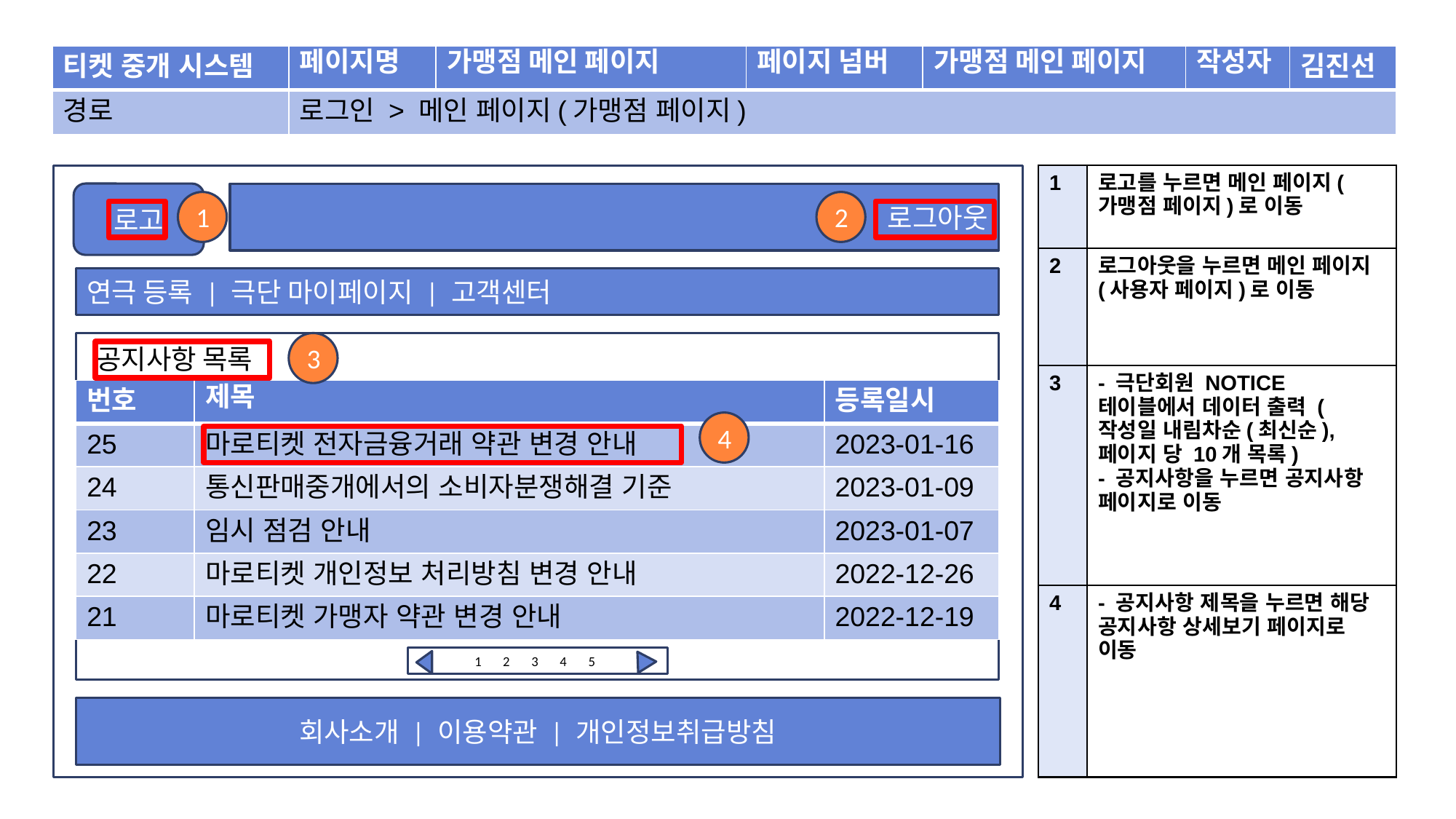

| 티켓 중개 시스템 | 페이지명 | 가맹점 메인 페이지 | 페이지 넘버 | 가맹점 메인 페이지 | 작성자 | 김진선 |
| --- | --- | --- | --- | --- | --- | --- |
| 경로 | 로그인 > 메인 페이지(가맹점 페이지) |  |  |  |  |  |
| 1 | 로고를 누르면 메인 페이지(가맹점 페이지)로 이동 |
| --- | --- |
| 2 | 로그아웃을 누르면 메인 페이지(사용자 페이지)로 이동 |
| 3 | - 극단회원 NOTICE 테이블에서 데이터 출력 (작성일 내림차순(최신순), 페이지 당 10개 목록) - 공지사항을 누르면 공지사항 페이지로 이동 |
| 4 | - 공지사항 제목을 누르면 해당 공지사항 상세보기 페이지로 이동 |

로고
로그아웃
2
1

연극 등록 | 극단 마이페이지 | 고객센터

3
공지사항 목록

| 번호 | 제목 | 등록일시 |
| --- | --- | --- |
| 25 | 마로티켓 전자금융거래 약관 변경 안내 | 2023-01-16 |
| 24 | 통신판매중개에서의 소비자분쟁해결 기준 | 2023-01-09 |
| 23 | 임시 점검 안내 | 2023-01-07 |
| 22 | 마로티켓 개인정보 처리방침 변경 안내 | 2022-12-26 |
| 21 | 마로티켓 가맹자 약관 변경 안내 | 2022-12-19 |
4

1
2
3
4
5

회사소개 | 이용약관 | 개인정보취급방침